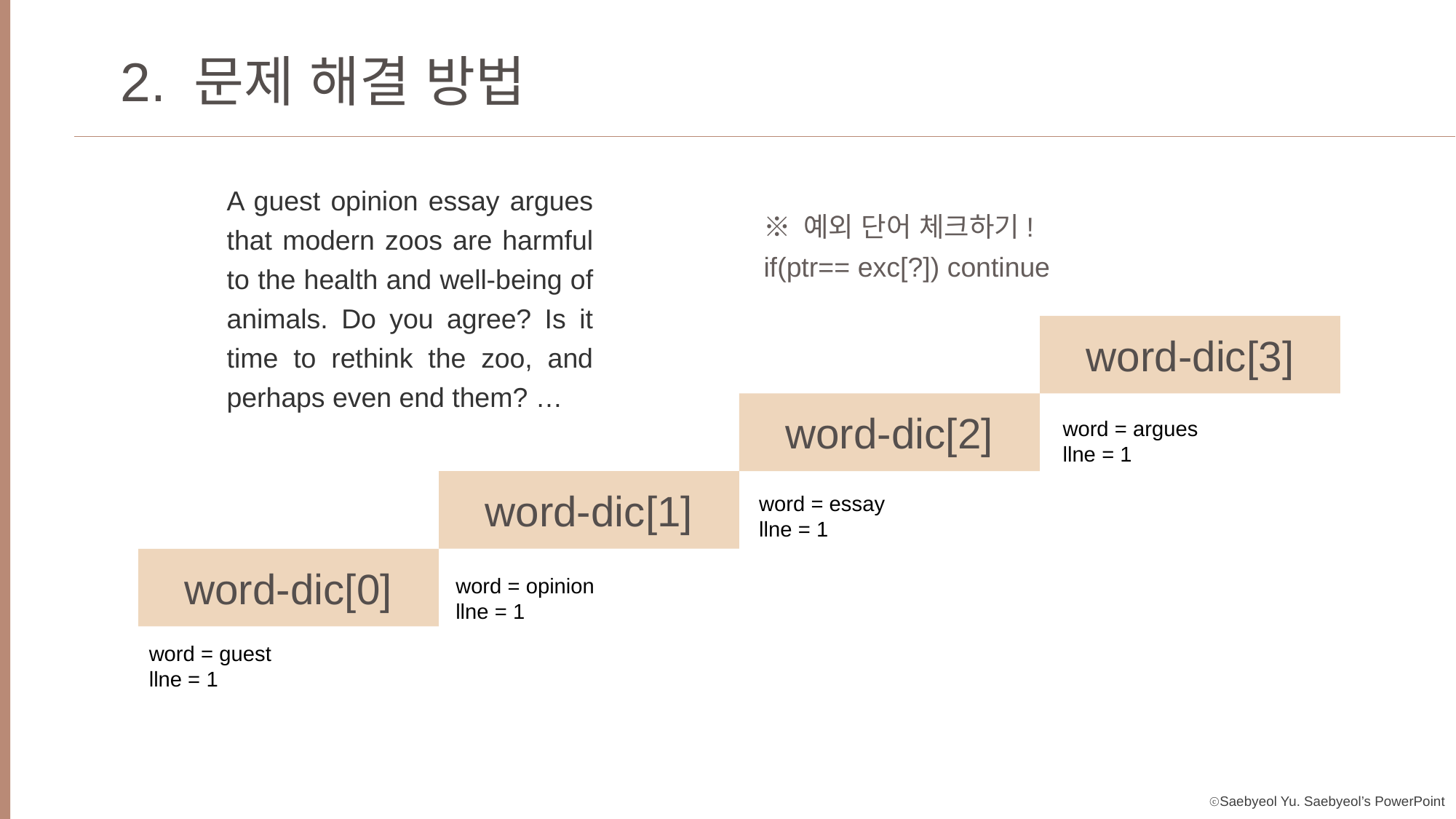

2. 문제 해결 방법

A guest opinion essay argues that modern zoos are harmful to the health and well-being of animals. Do you agree? Is it time to rethink the zoo, and perhaps even end them? …
※ 예외 단어 체크하기!
if(ptr== exc[?]) continue

word-dic[3]

word-dic[2]
word = argues
llne = 1

word-dic[1]
word = essay
llne = 1

word-dic[0]
word = opinion
llne = 1
word = guest
llne = 1